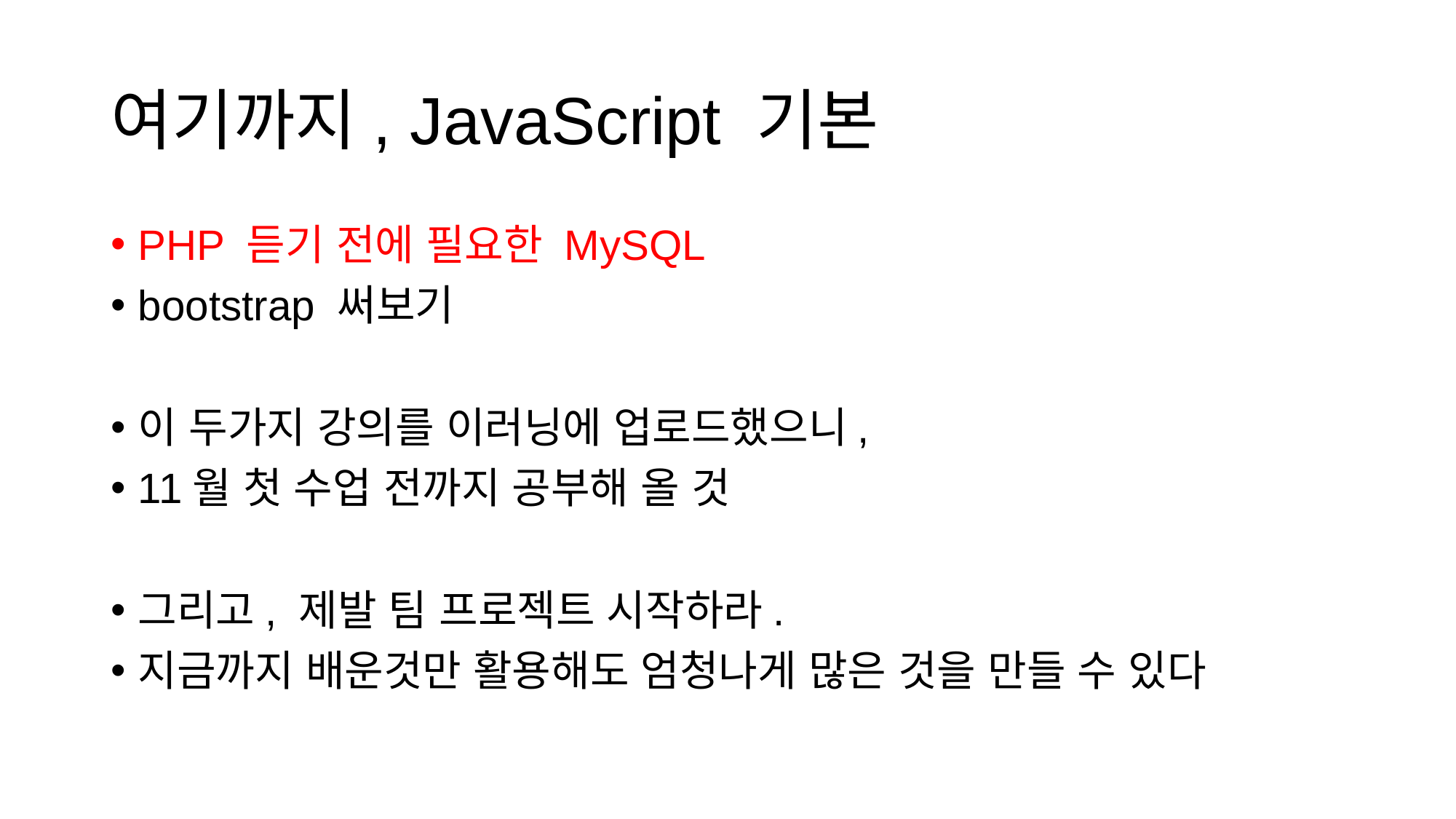

# 여기까지, JavaScript 기본
PHP 듣기 전에 필요한 MySQL
bootstrap 써보기

이 두가지 강의를 이러닝에 업로드했으니,
11월 첫 수업 전까지 공부해 올 것

그리고, 제발 팀 프로젝트 시작하라.
지금까지 배운것만 활용해도 엄청나게 많은 것을 만들 수 있다